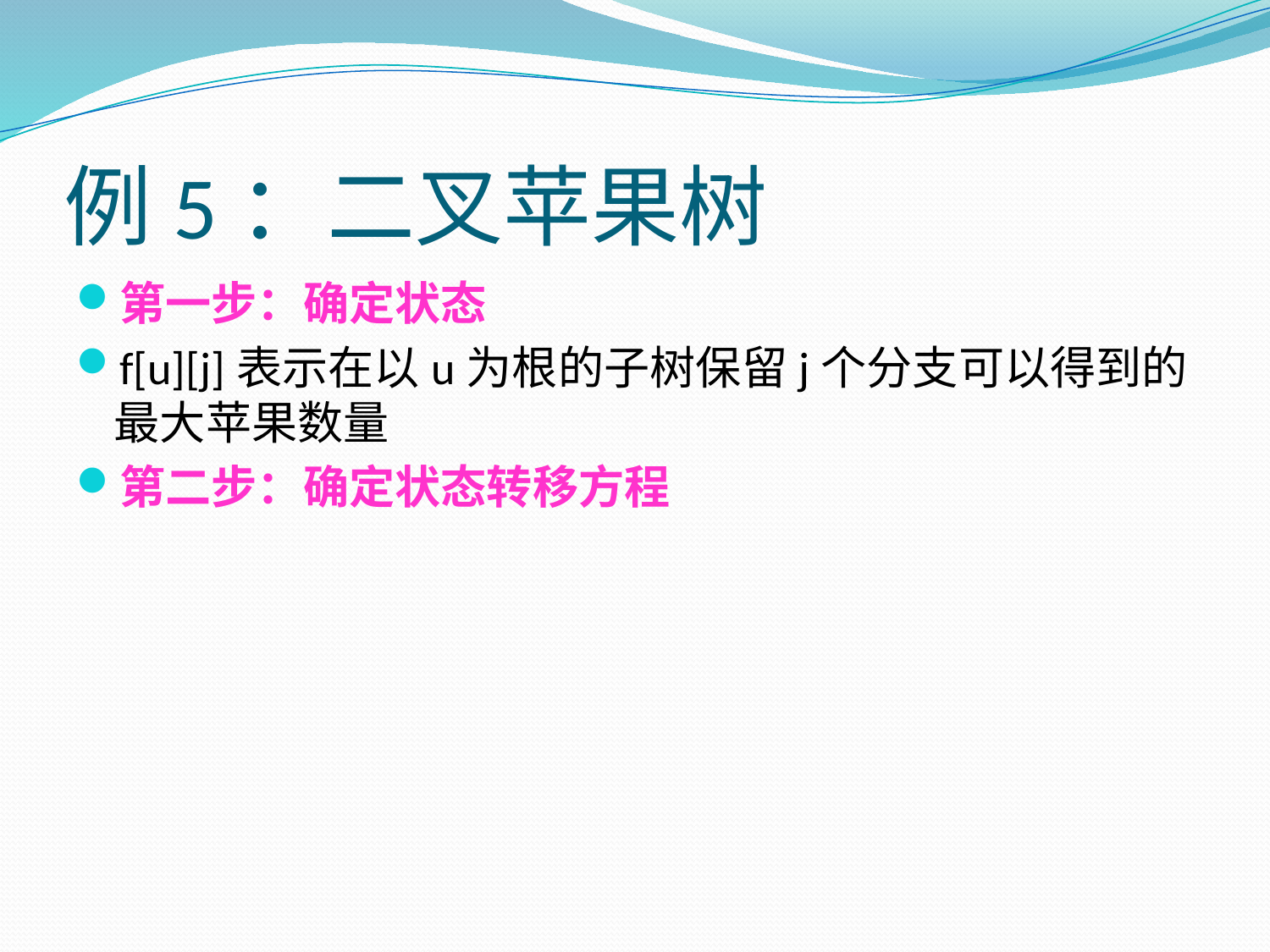

# 例5：二叉苹果树
第一步：确定状态
f[u][j]表示在以u为根的子树保留j个分支可以得到的最大苹果数量
第二步：确定状态转移方程